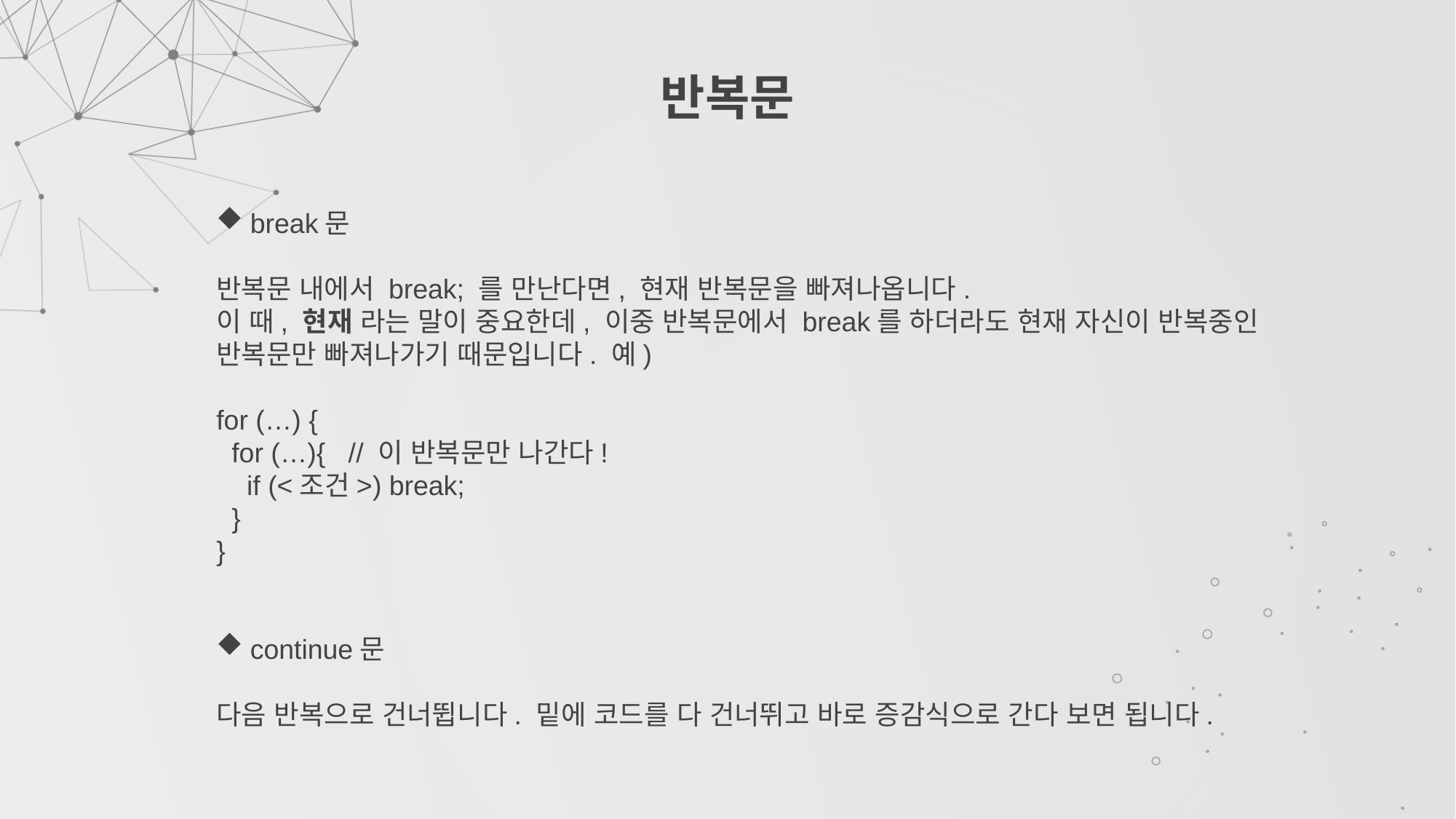

# 반복문
break문

반복문 내에서 break; 를 만난다면, 현재 반복문을 빠져나옵니다.
이 때, 현재 라는 말이 중요한데, 이중 반복문에서 break를 하더라도 현재 자신이 반복중인 반복문만 빠져나가기 때문입니다. 예)

for (…) {
  for (…){   // 이 반복문만 나간다!
    if (<조건>) break;
  }
}

continue문

다음 반복으로 건너뜁니다. 밑에 코드를 다 건너뛰고 바로 증감식으로 간다 보면 됩니다.